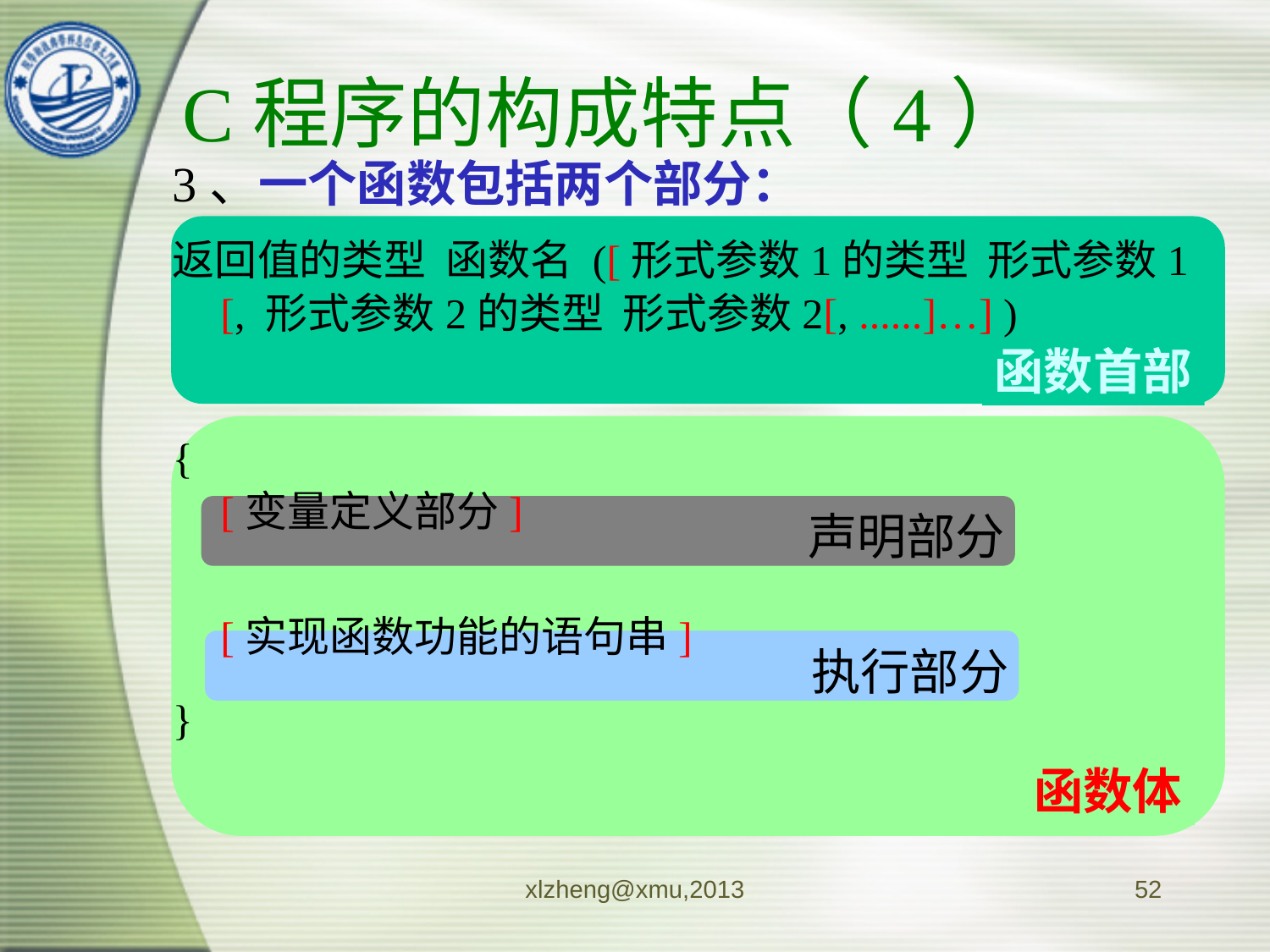

# C程序的构成特点（4）
3、一个函数包括两个部分：
返回值的类型  函数名 ([形式参数1的类型  形式参数1
[, 形式参数2的类型  形式参数2[, ......]…] )

{
[变量定义部分]
	[实现函数功能的语句串]
}

函数首部

函数体

声明部分

执行部分
xlzheng@xmu,2013
52